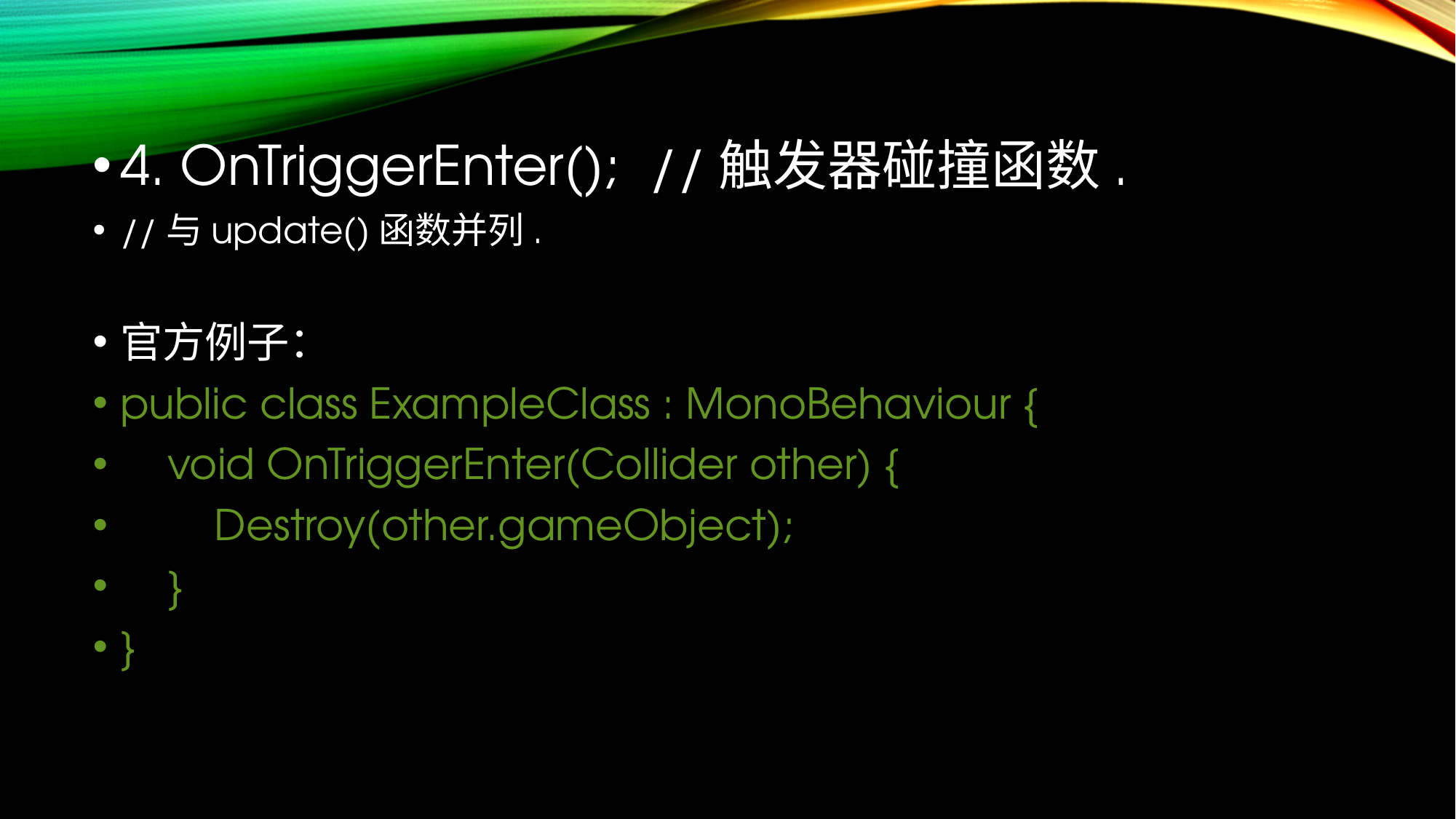

#
4. OnTriggerEnter();  //触发器碰撞函数.
//与update()函数并列.

官方例子：
public class ExampleClass : MonoBehaviour {
    void OnTriggerEnter(Collider other) {
        Destroy(other.gameObject);
    }
}